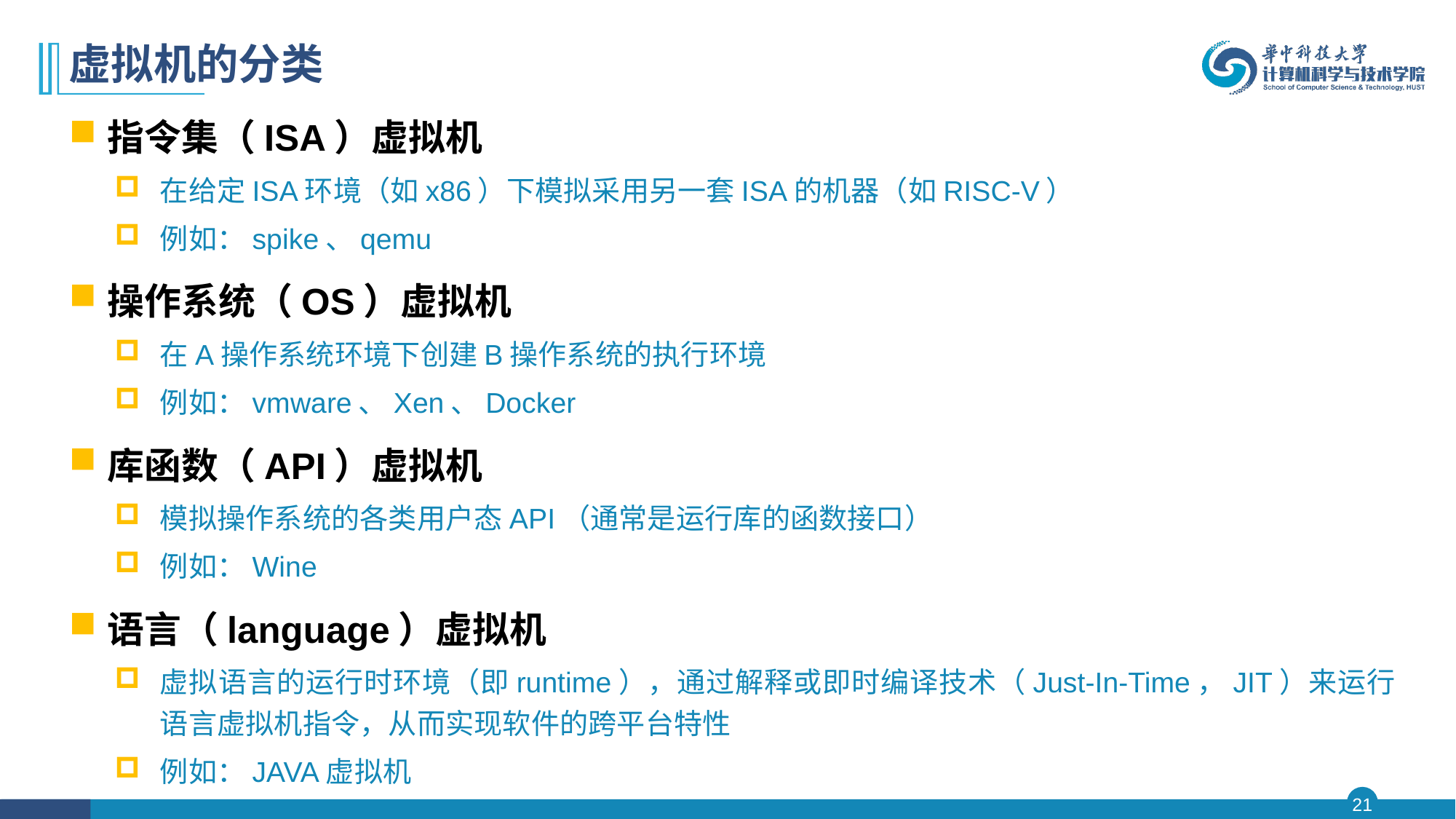

# 虚拟机的分类
指令集（ISA）虚拟机
在给定ISA环境（如x86）下模拟采用另一套ISA的机器（如RISC-V）
例如：spike、qemu
操作系统（OS）虚拟机
在A操作系统环境下创建B操作系统的执行环境
例如：vmware、Xen、Docker
库函数（API）虚拟机
模拟操作系统的各类用户态API（通常是运行库的函数接口）
例如：Wine
语言（language）虚拟机
虚拟语言的运行时环境（即runtime），通过解释或即时编译技术（Just-In-Time，JIT）来运行语言虚拟机指令，从而实现软件的跨平台特性
例如：JAVA虚拟机